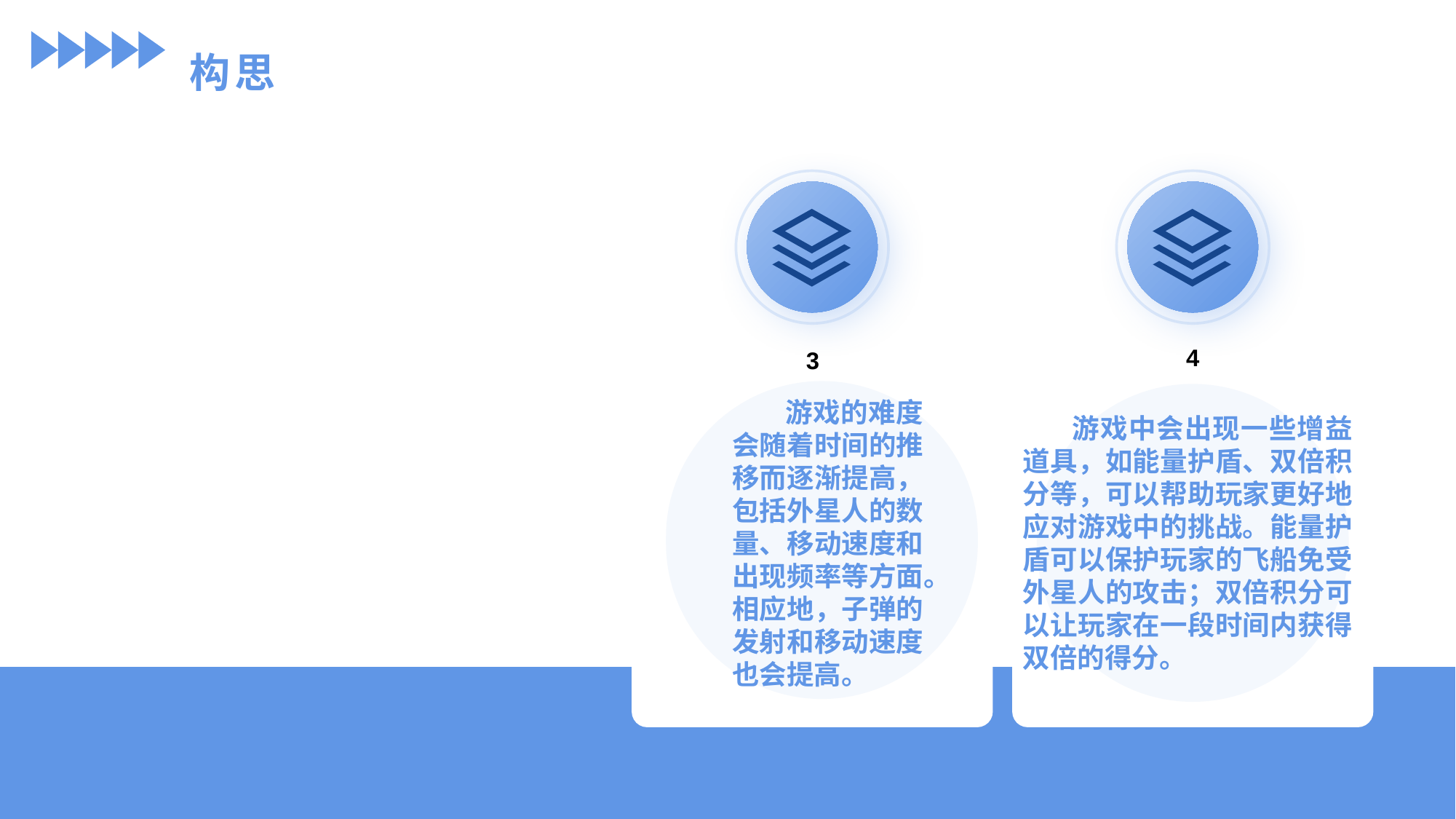

构思

4
3

      游戏中会出现一些增益道具，如能量护盾、双倍积分等，可以帮助玩家更好地应对游戏中的挑战。能量护盾可以保护玩家的飞船免受外星人的攻击；双倍积分可以让玩家在一段时间内获得双倍的得分。
       游戏的难度会随着时间的推移而逐渐提高，包括外星人的数量、移动速度和出现频率等方面。相应地，子弹的发射和移动速度也会提高。